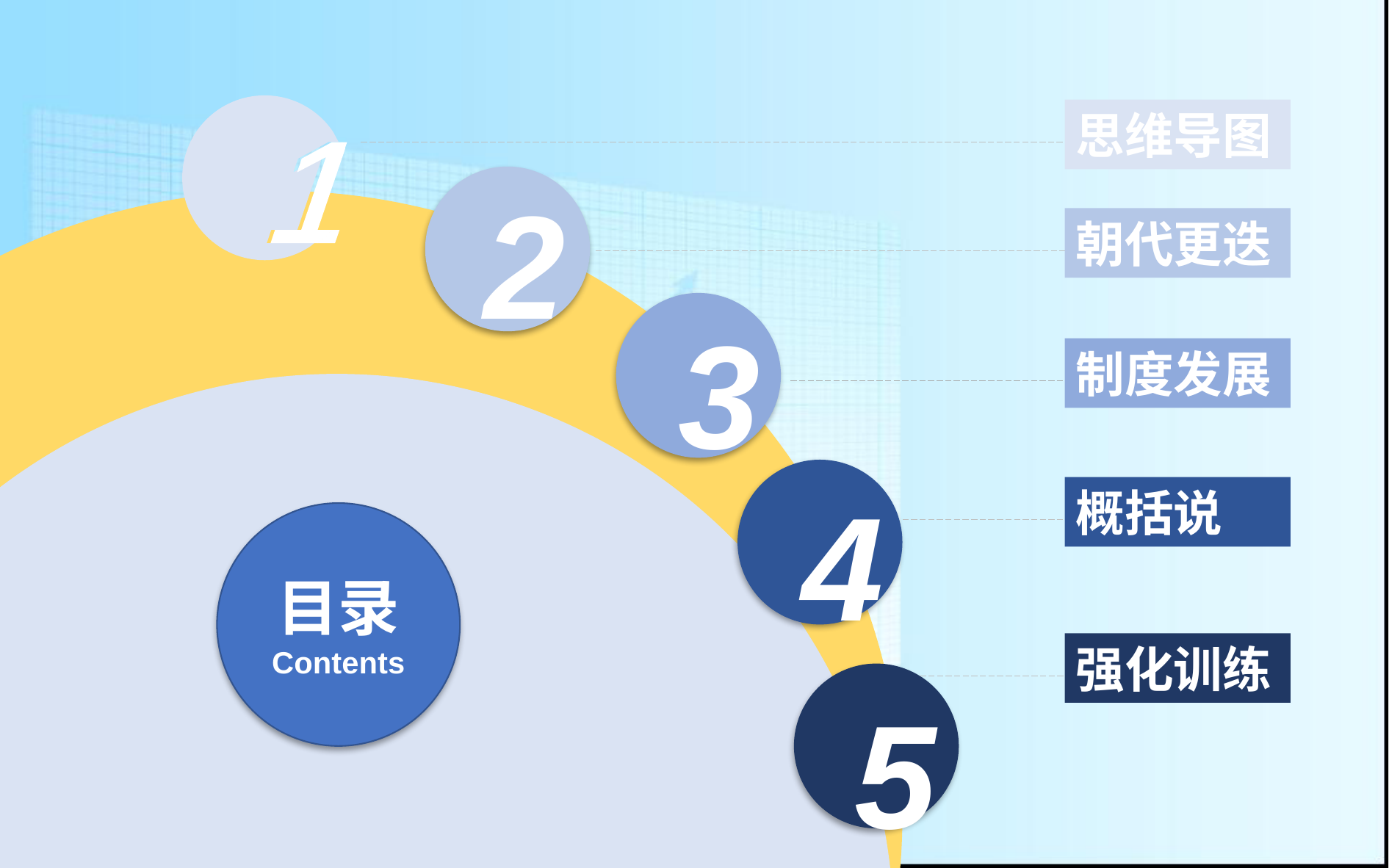

思维导图

2

朝代更迭

3
制度发展

4
概括说
目录
Contents
强化训练

5